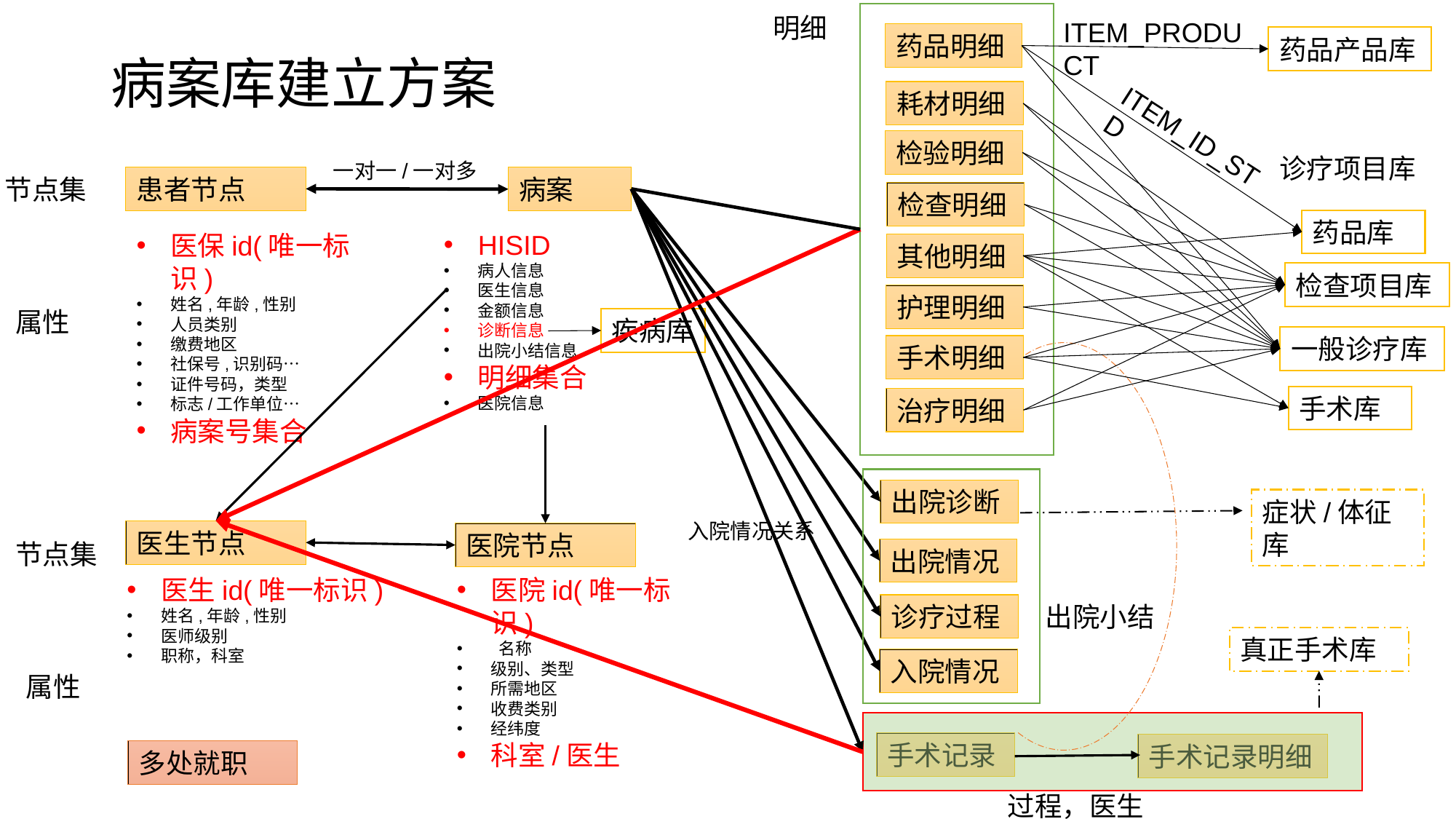

明细
ITEM_PRODUCT
药品明细
药品产品库
# 病案库建立方案
耗材明细
ITEM_ID_STD
检验明细
诊疗项目库
一对一/一对多
节点集
患者节点
病案
检查明细
药品库
HISID
病人信息
医生信息
金额信息
诊断信息
出院小结信息
明细集合
医院信息
医保id(唯一标识)
姓名,年龄,性别
人员类别
缴费地区
社保号,识别码…
证件号码，类型
标志/工作单位…
病案号集合
其他明细
检查项目库
护理明细
属性
疾病库
一般诊疗库
手术明细

手术库
治疗明细

出院诊断
症状/体征库
入院情况关系
医生节点
医院节点
节点集
出院情况
医生id(唯一标识)
姓名,年龄,性别
医师级别
职称，科室
医院id(唯一标识)
 名称
级别、类型
所需地区
收费类别
经纬度
科室/医生
出院小结
诊疗过程
真正手术库
入院情况
属性

手术记录
手术记录明细
多处就职
过程，医生